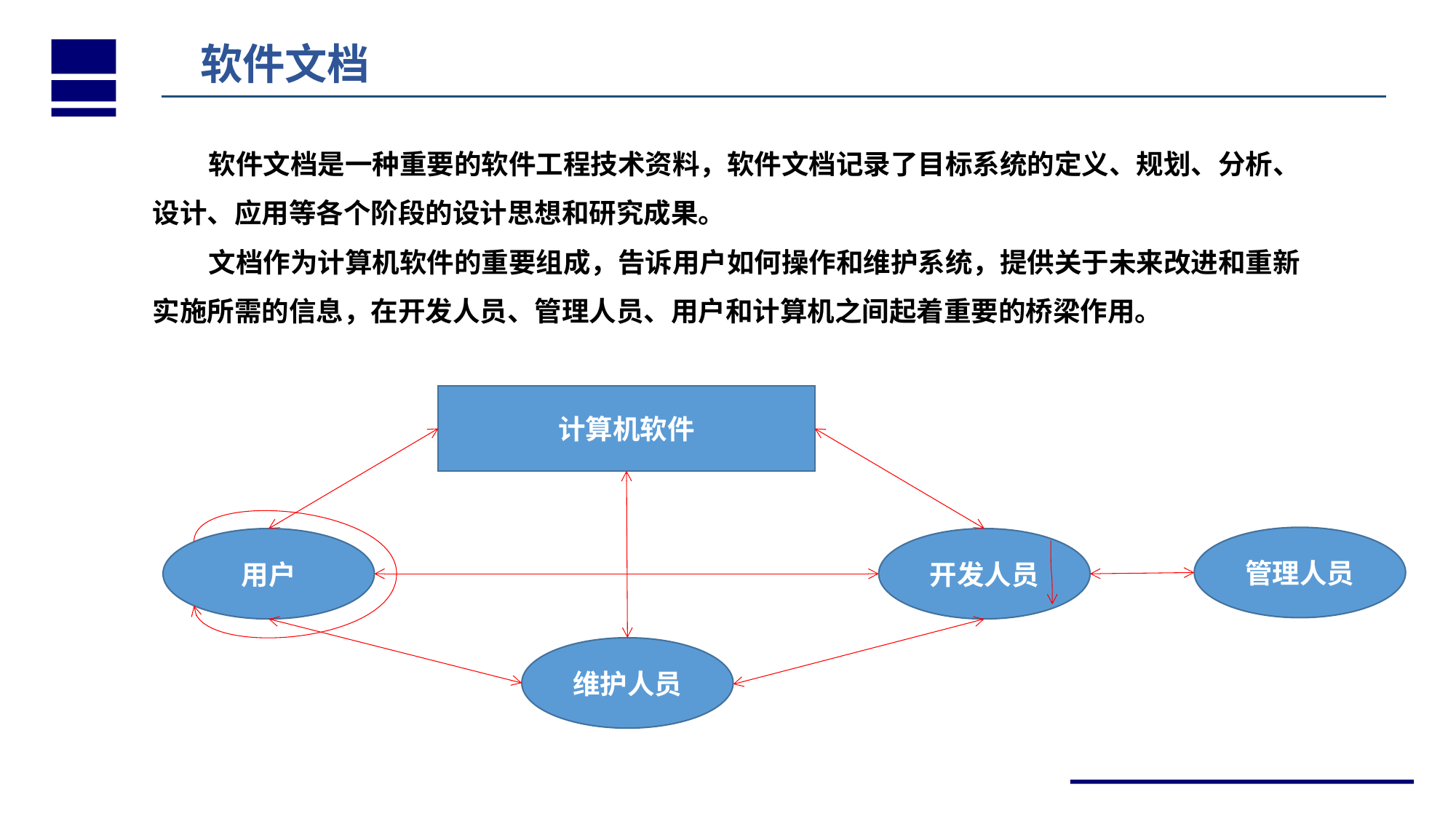

软件文档
        软件文档是一种重要的软件工程技术资料，软件文档记录了目标系统的定义、规划、分析、设计、应用等各个阶段的设计思想和研究成果。
        文档作为计算机软件的重要组成，告诉用户如何操作和维护系统，提供关于未来改进和重新实施所需的信息，在开发人员、管理人员、用户和计算机之间起着重要的桥梁作用。
计算机软件
管理人员
开发人员
用户
维护人员